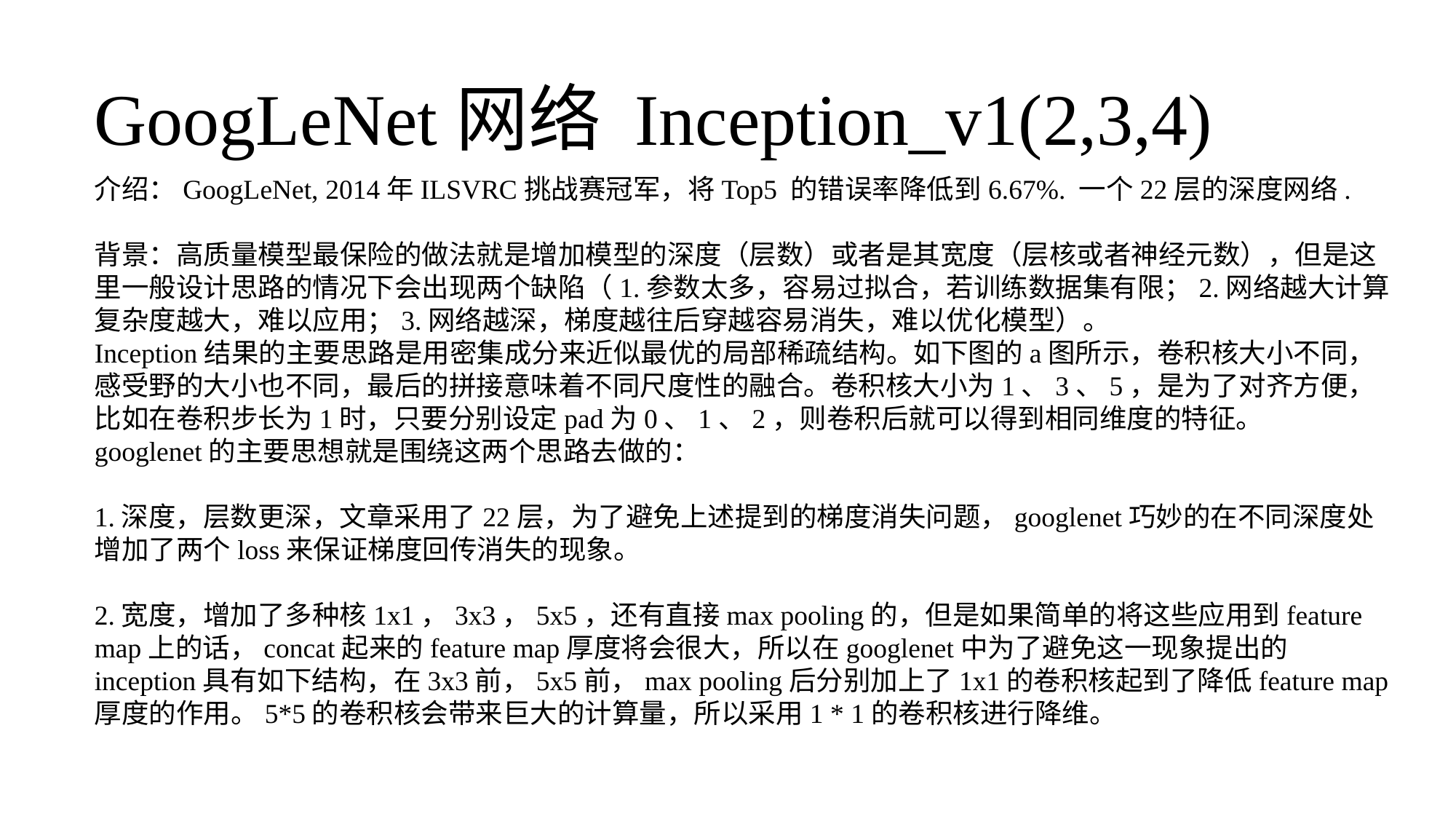

GoogLeNet网络 Inception_v1(2,3,4)
介绍：GoogLeNet, 2014年ILSVRC挑战赛冠军，将Top5 的错误率降低到6.67%. 一个22层的深度网络.

背景：高质量模型最保险的做法就是增加模型的深度（层数）或者是其宽度（层核或者神经元数），但是这里一般设计思路的情况下会出现两个缺陷（1.参数太多，容易过拟合，若训练数据集有限；2.网络越大计算复杂度越大，难以应用；3.网络越深，梯度越往后穿越容易消失，难以优化模型）。
Inception结果的主要思路是用密集成分来近似最优的局部稀疏结构。如下图的a图所示，卷积核大小不同，感受野的大小也不同，最后的拼接意味着不同尺度性的融合。卷积核大小为1、3、5，是为了对齐方便，比如在卷积步长为1时，只要分别设定pad为0、1、2，则卷积后就可以得到相同维度的特征。
googlenet的主要思想就是围绕这两个思路去做的：

1.深度，层数更深，文章采用了22层，为了避免上述提到的梯度消失问题，googlenet巧妙的在不同深度处增加了两个loss来保证梯度回传消失的现象。

2.宽度，增加了多种核1x1，3x3，5x5，还有直接max pooling的，但是如果简单的将这些应用到feature map上的话，concat起来的feature map厚度将会很大，所以在googlenet中为了避免这一现象提出的inception具有如下结构，在3x3前，5x5前，max pooling后分别加上了1x1的卷积核起到了降低feature map厚度的作用。5*5的卷积核会带来巨大的计算量，所以采用1 * 1的卷积核进行降维。